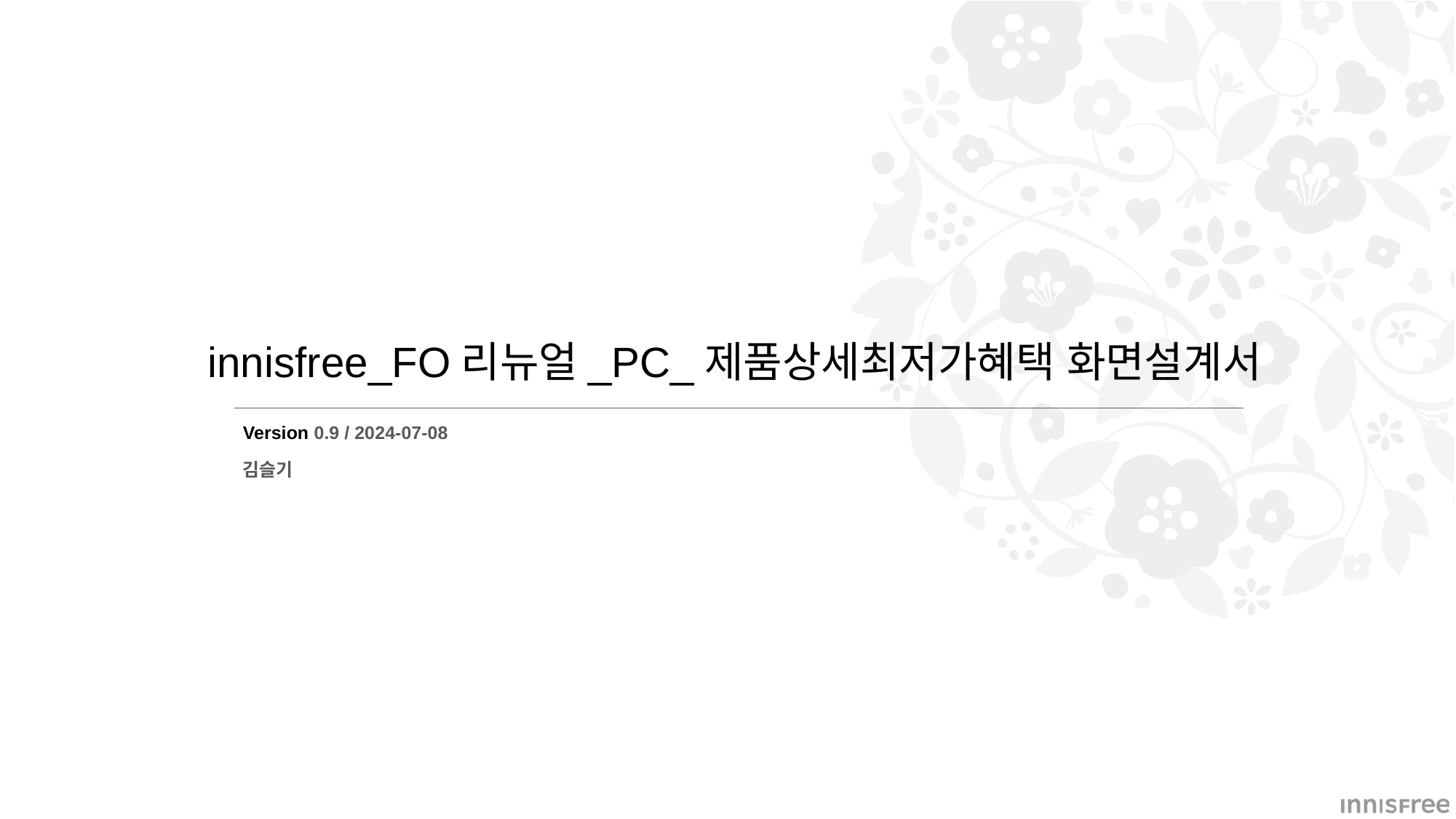

innisfree_FO리뉴얼_PC_제품상세최저가혜택 화면설계서
Version 0.9 / 2024-07-08
김슬기